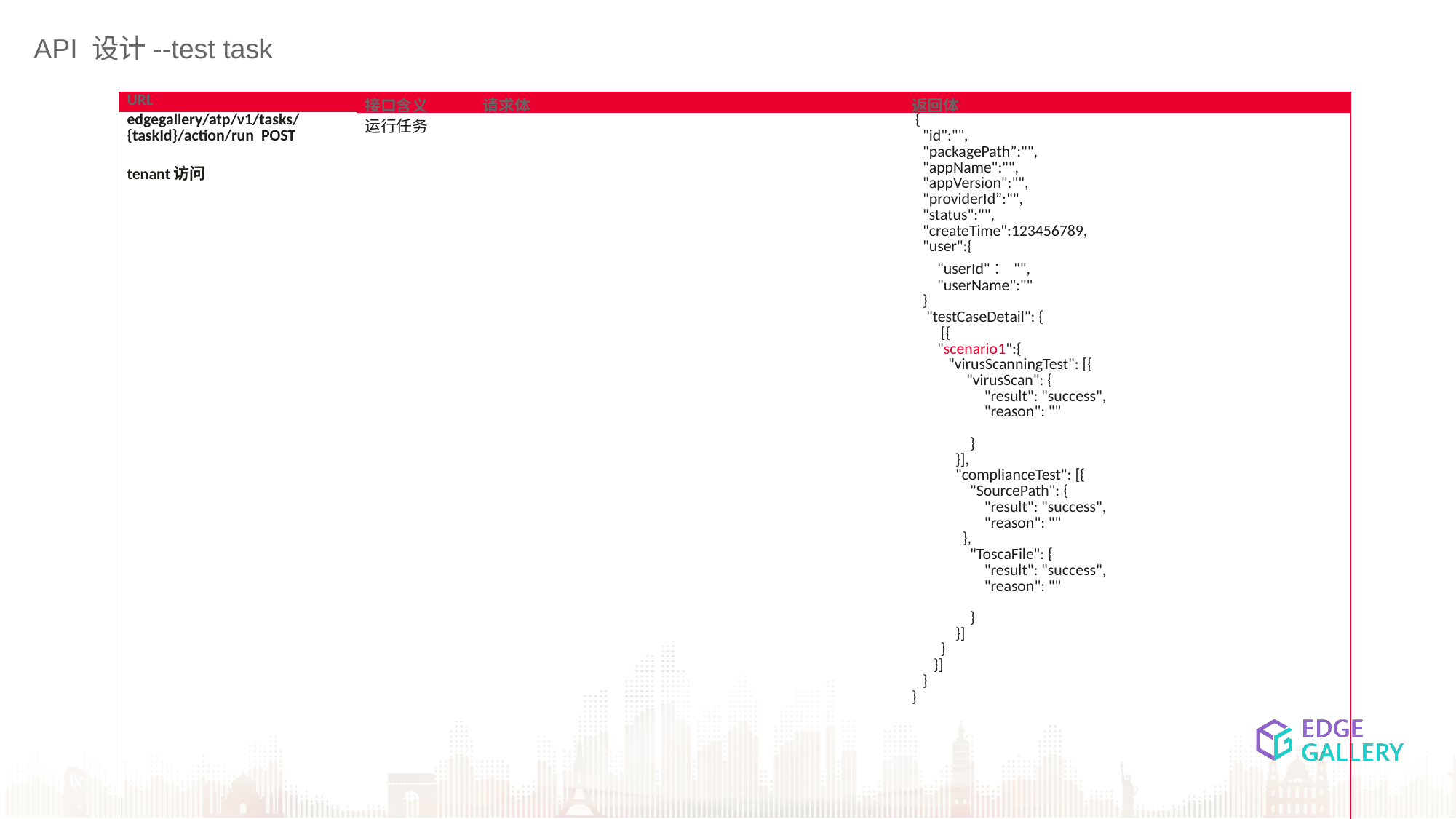

API 设计--test task

| URL | 接口含义 | 请求体 | 返回体 |
| --- | --- | --- | --- |
| edgegallery/atp/v1/tasks/{taskId}/action/run POST tenant访问 | 运行任务 |  | { "id":"", "packagePath”:"", "appName":"", "appVersion":"", "providerId”:"", "status":"", "createTime":123456789, "user":{ "userId"："", "userName":"" } "testCaseDetail": { [{ "scenario1":{ "virusScanningTest": [{ "virusScan": { "result": "success", "reason": "" } }], "complianceTest": [{ "SourcePath": { "result": "success", "reason": "" }, "ToscaFile": { "result": "success", "reason": "" } }] } }] } } |